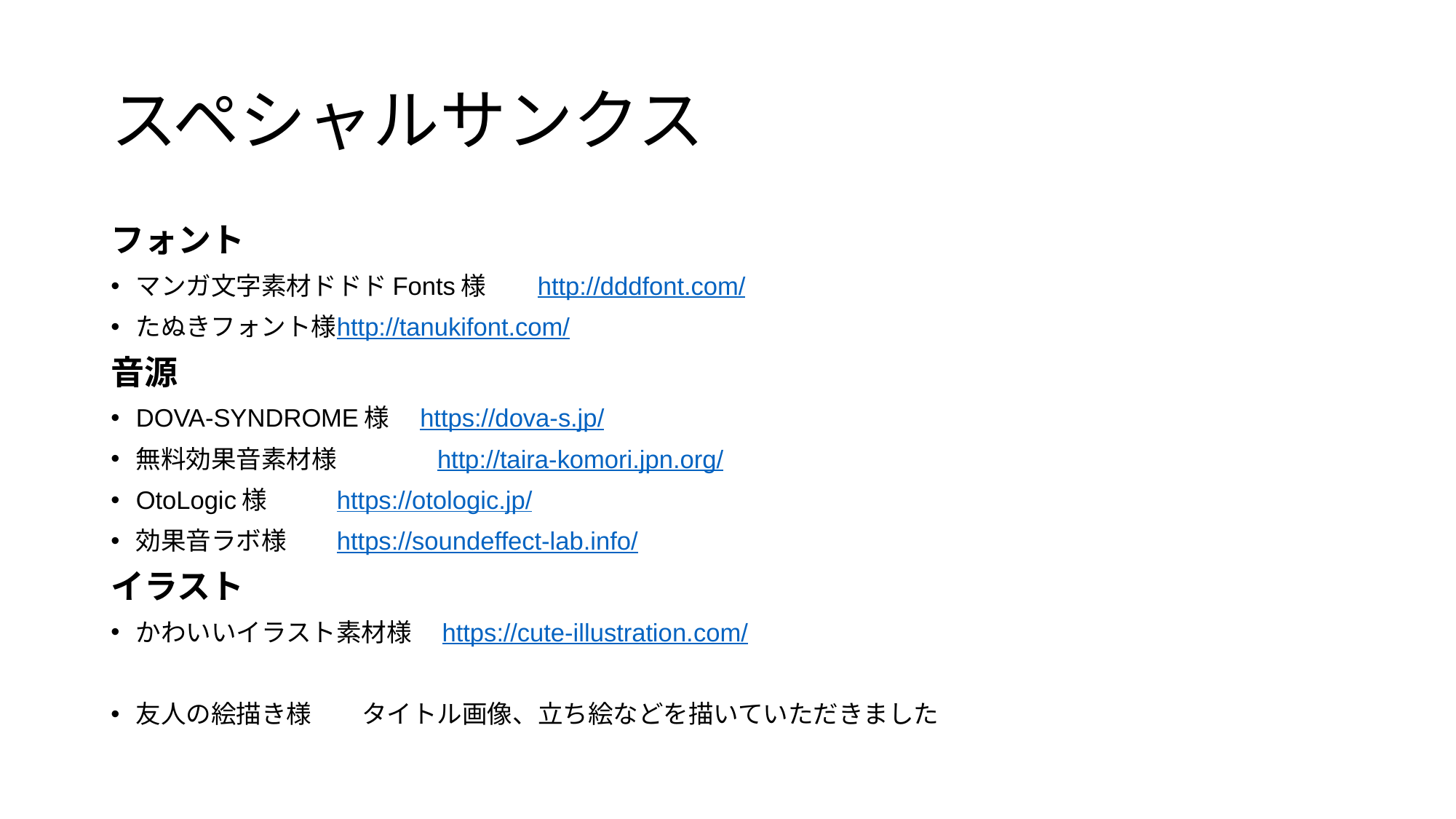

# スペシャルサンクス
フォント
マンガ文字素材ドドドFonts様　	http://dddfont.com/
たぬきフォント様		http://tanukifont.com/
音源
DOVA-SYNDROME様　https://dova-s.jp/
無料効果音素材様　	http://taira-komori.jpn.org/
OtoLogic様　		https://otologic.jp/
効果音ラボ様　	https://soundeffect-lab.info/
イラスト
かわいいイラスト素材様　https://cute-illustration.com/

友人の絵描き様	　タイトル画像、立ち絵などを描いていただきました